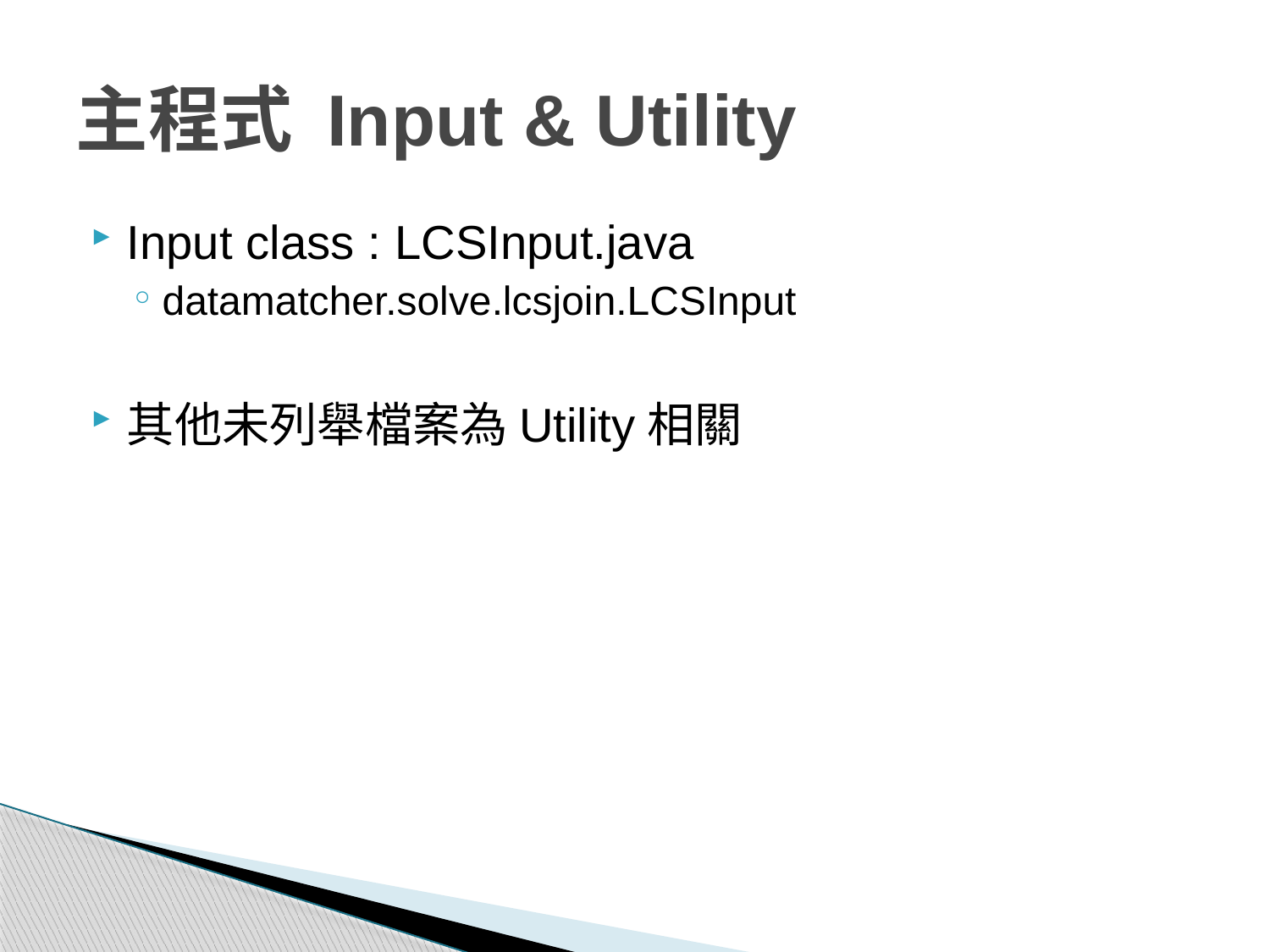

# 主程式 Input & Utility
Input class : LCSInput.java
datamatcher.solve.lcsjoin.LCSInput

其他未列舉檔案為Utility相關